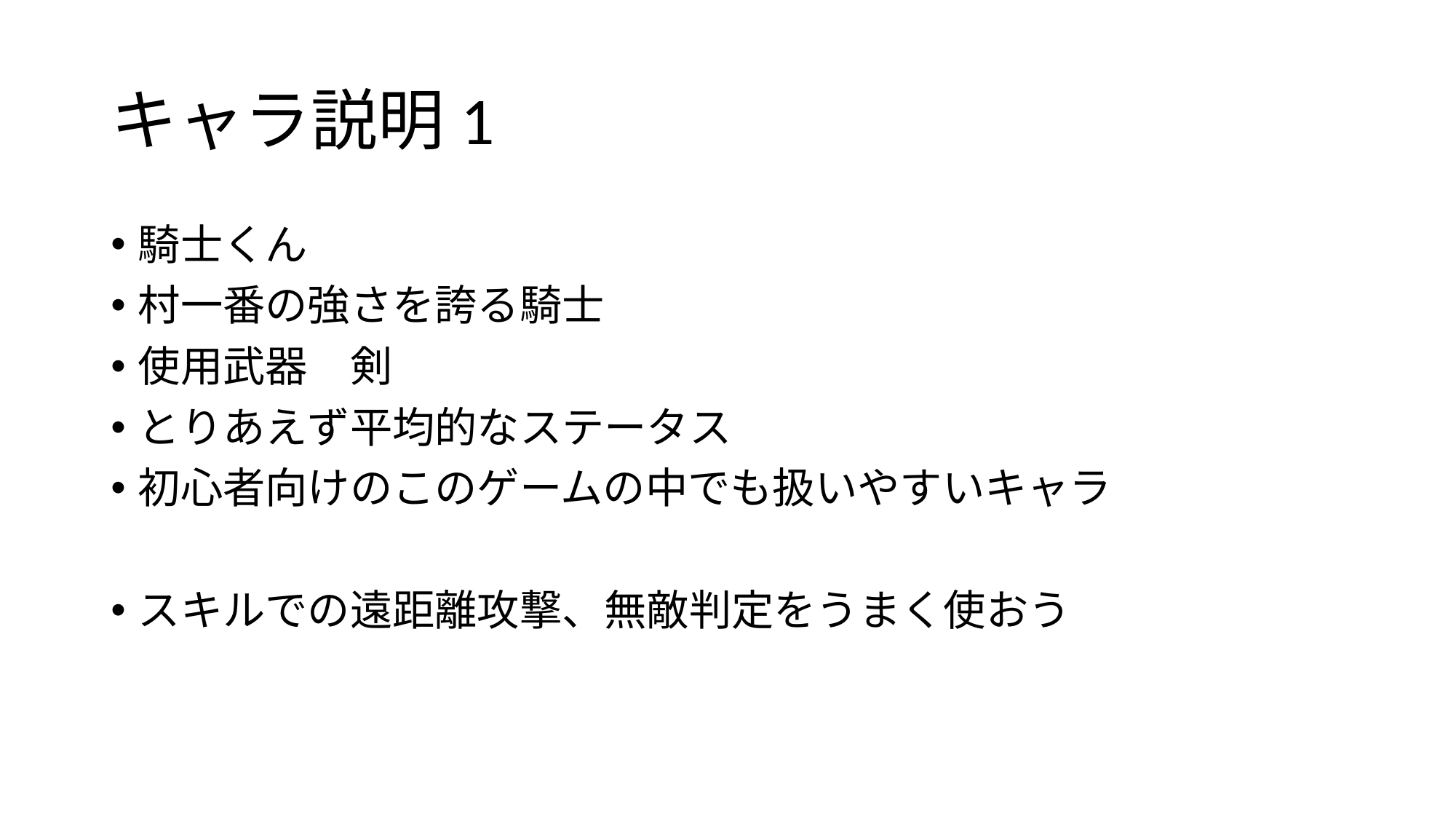

# キャラ説明1
騎士くん
村一番の強さを誇る騎士
使用武器　剣
とりあえず平均的なステータス
初心者向けのこのゲームの中でも扱いやすいキャラ

スキルでの遠距離攻撃、無敵判定をうまく使おう